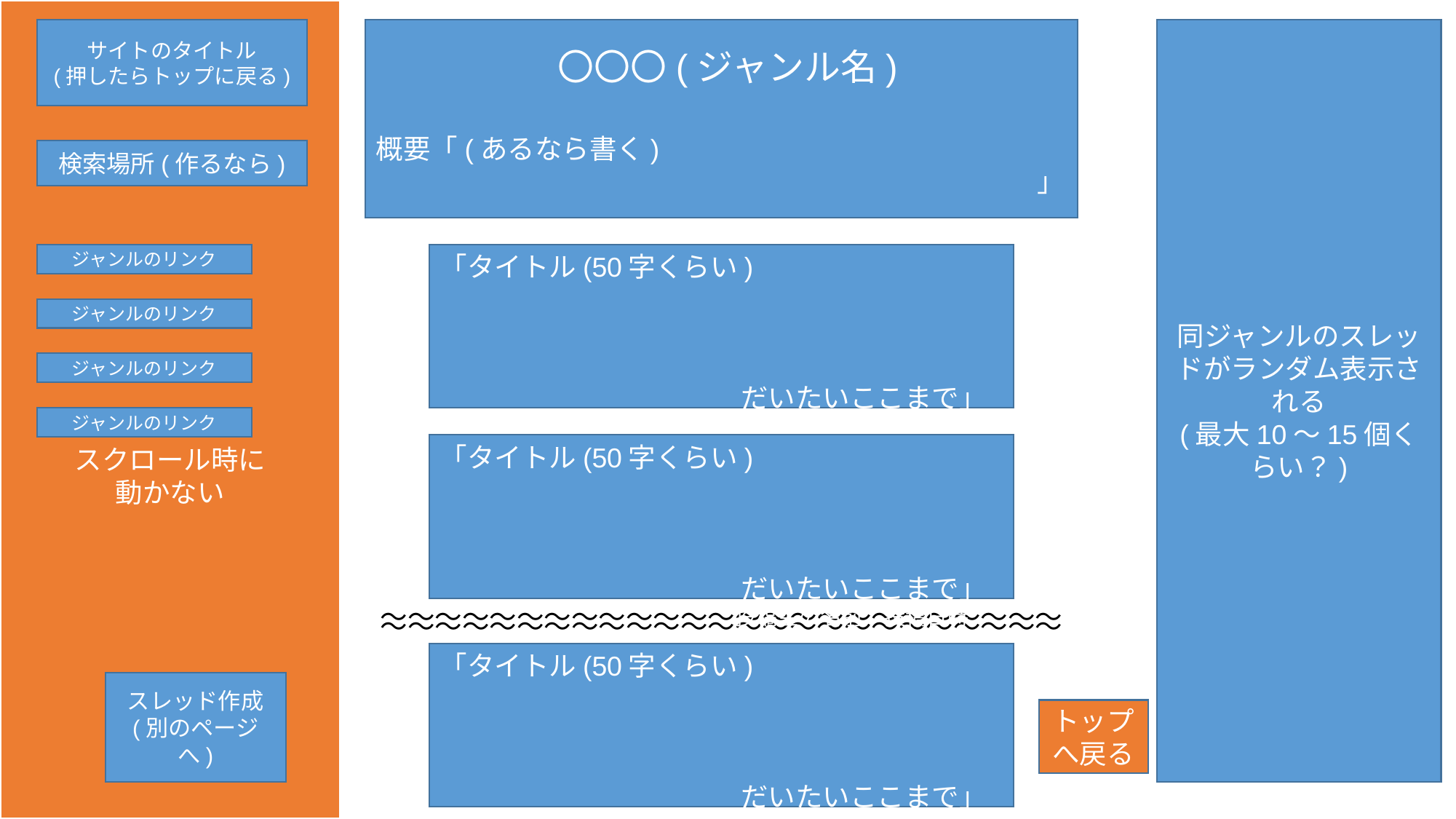

スクロール時に
動かない
2番目
同ジャンルのスレッドがランダム表示される
(最大10～15個くらい？)
サイトのタイトル
(押したらトップに戻る)

	　　〇〇〇(ジャンル名)

概要「(あるなら書く)
　　　　　　　　　　　　　　　　　　　　　　　　 」

検索場所(作るなら)
ジャンルのリンク
「タイトル(50字くらい)

　     　　　　　　   　 　だいたいここまで」
　　　　                      　　　　　投稿主の名前：投稿日時
ジャンルのリンク
ジャンルのリンク
ジャンルのリンク
「タイトル(50字くらい)

　     　　　　　　   　 　だいたいここまで」
　　　　                      　　　　　投稿主の名前：投稿日時
～～～～～～～～～～～～～～～～～～～～～～～～～
～～～～～～～～～～～～～～～～～～～～～～～～～
「タイトル(50字くらい)

　     　　　　　　   　 　だいたいここまで」
　　　　                      　　　　　投稿主の名前：投稿日時
スレッド作成
(別のページへ)
トップへ戻る